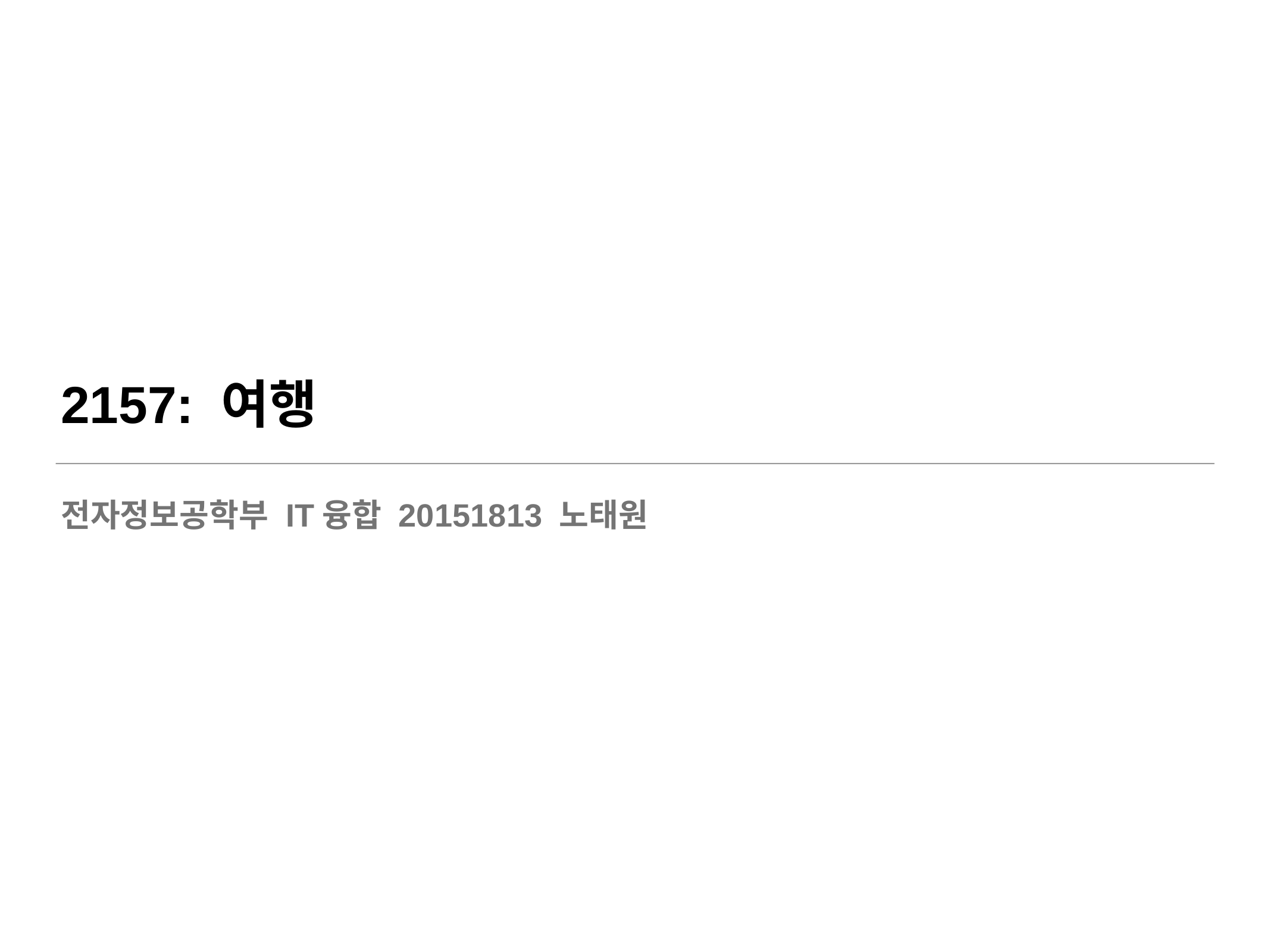

# 2157: 여행

전자정보공학부 IT융합 20151813 노태원